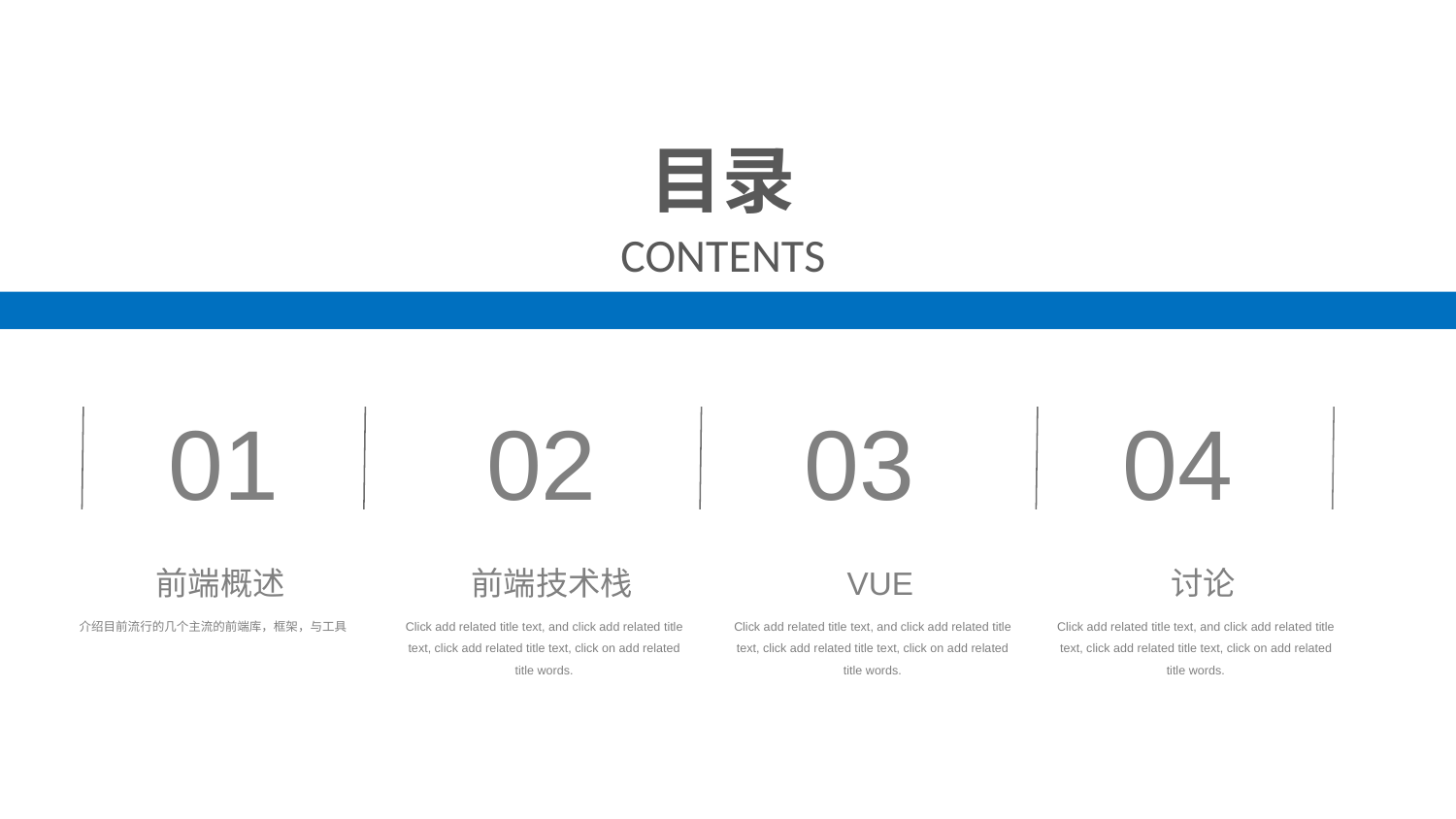

目录
CONTENTS

01
02
03
04
前端概述
前端技术栈
VUE
讨论
介绍目前流行的几个主流的前端库，框架，与工具
Click add related title text, and click add related title text, click add related title text, click on add related title words.
Click add related title text, and click add related title text, click add related title text, click on add related title words.
Click add related title text, and click add related title text, click add related title text, click on add related title words.